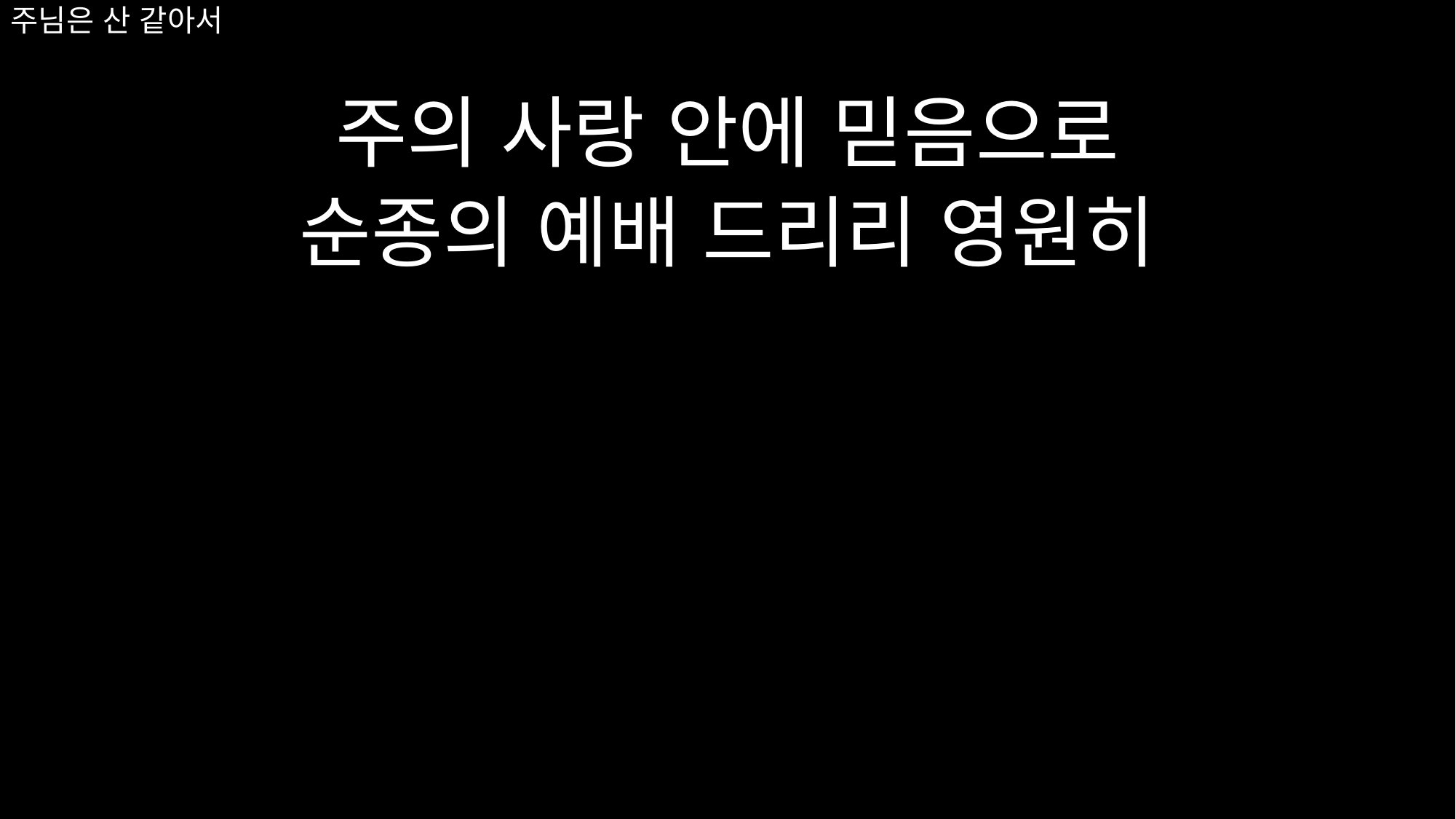

# 주님은 산 같아서
주의 사랑 안에 믿음으로
순종의 예배 드리리 영원히